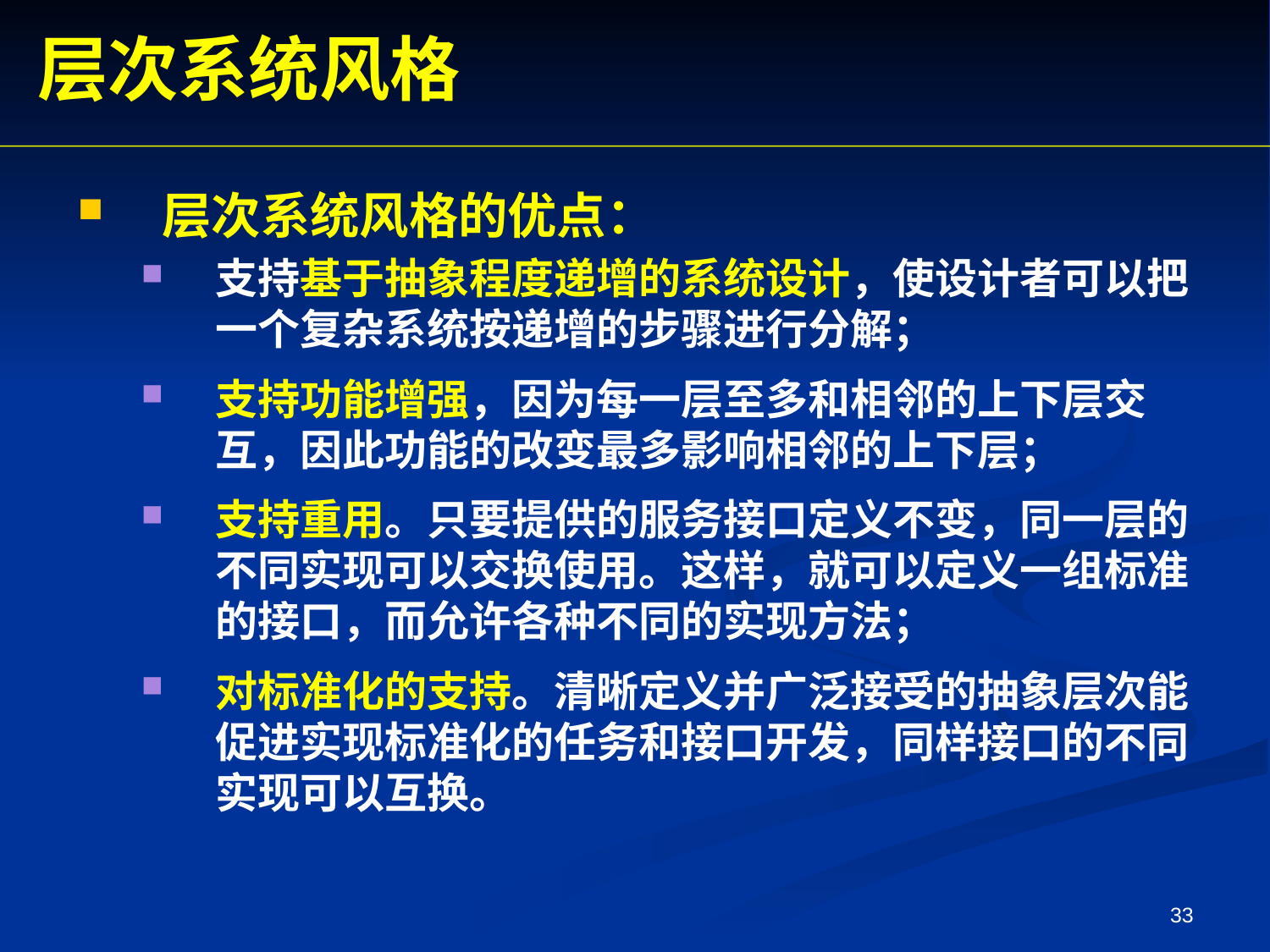

层次系统风格

层次系统风格的优点：
支持基于抽象程度递增的系统设计，使设计者可以把一个复杂系统按递增的步骤进行分解；
支持功能增强，因为每一层至多和相邻的上下层交互，因此功能的改变最多影响相邻的上下层；
支持重用。只要提供的服务接口定义不变，同一层的不同实现可以交换使用。这样，就可以定义一组标准的接口，而允许各种不同的实现方法；
对标准化的支持。清晰定义并广泛接受的抽象层次能促进实现标准化的任务和接口开发，同样接口的不同实现可以互换。
33